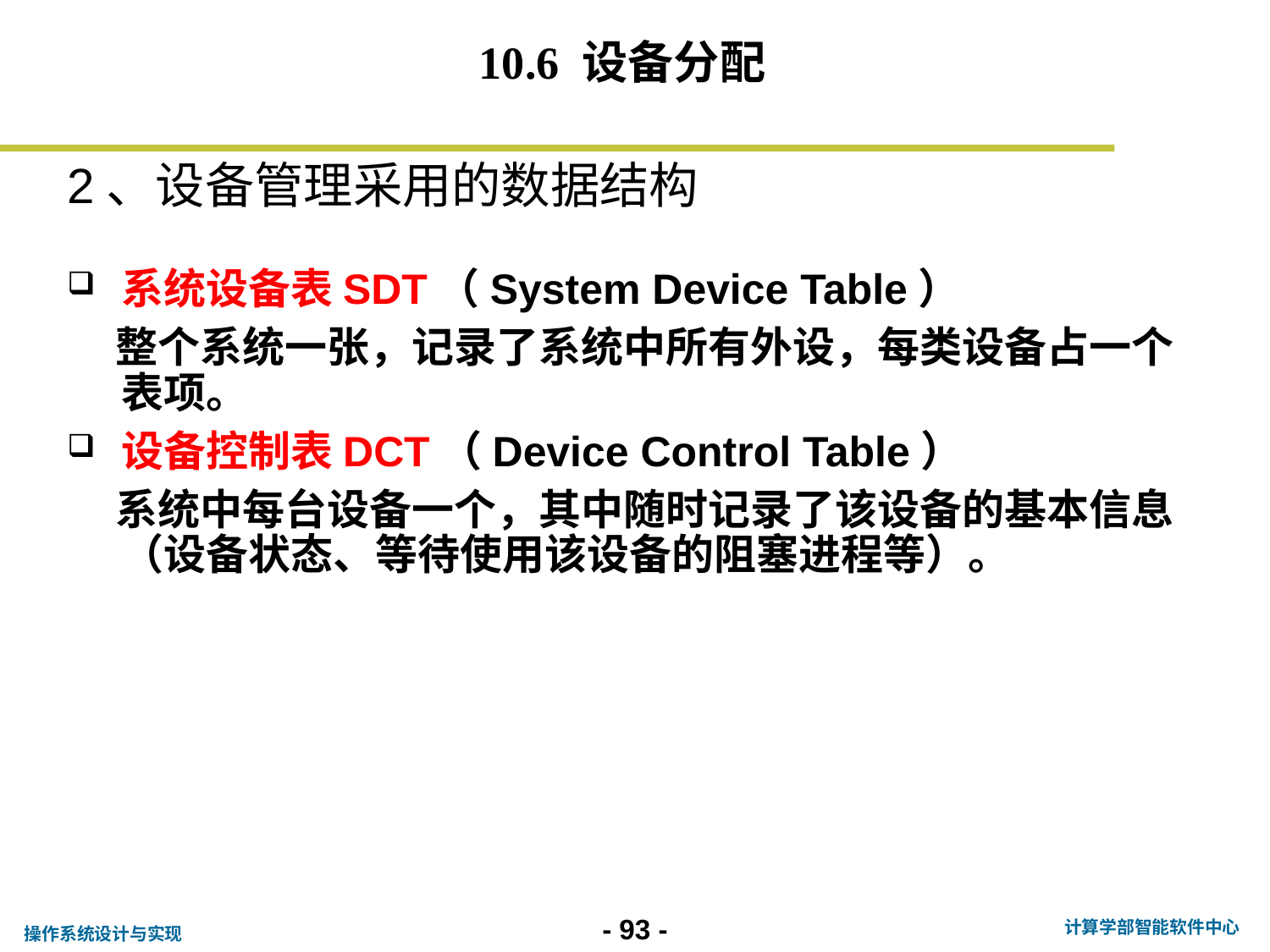

10.6 设备分配
2、设备管理采用的数据结构
系统设备表SDT（System Device Table）
    整个系统一张，记录了系统中所有外设，每类设备占一个表项。
设备控制表DCT（Device Control Table）
    系统中每台设备一个，其中随时记录了该设备的基本信息（设备状态、等待使用该设备的阻塞进程等）。